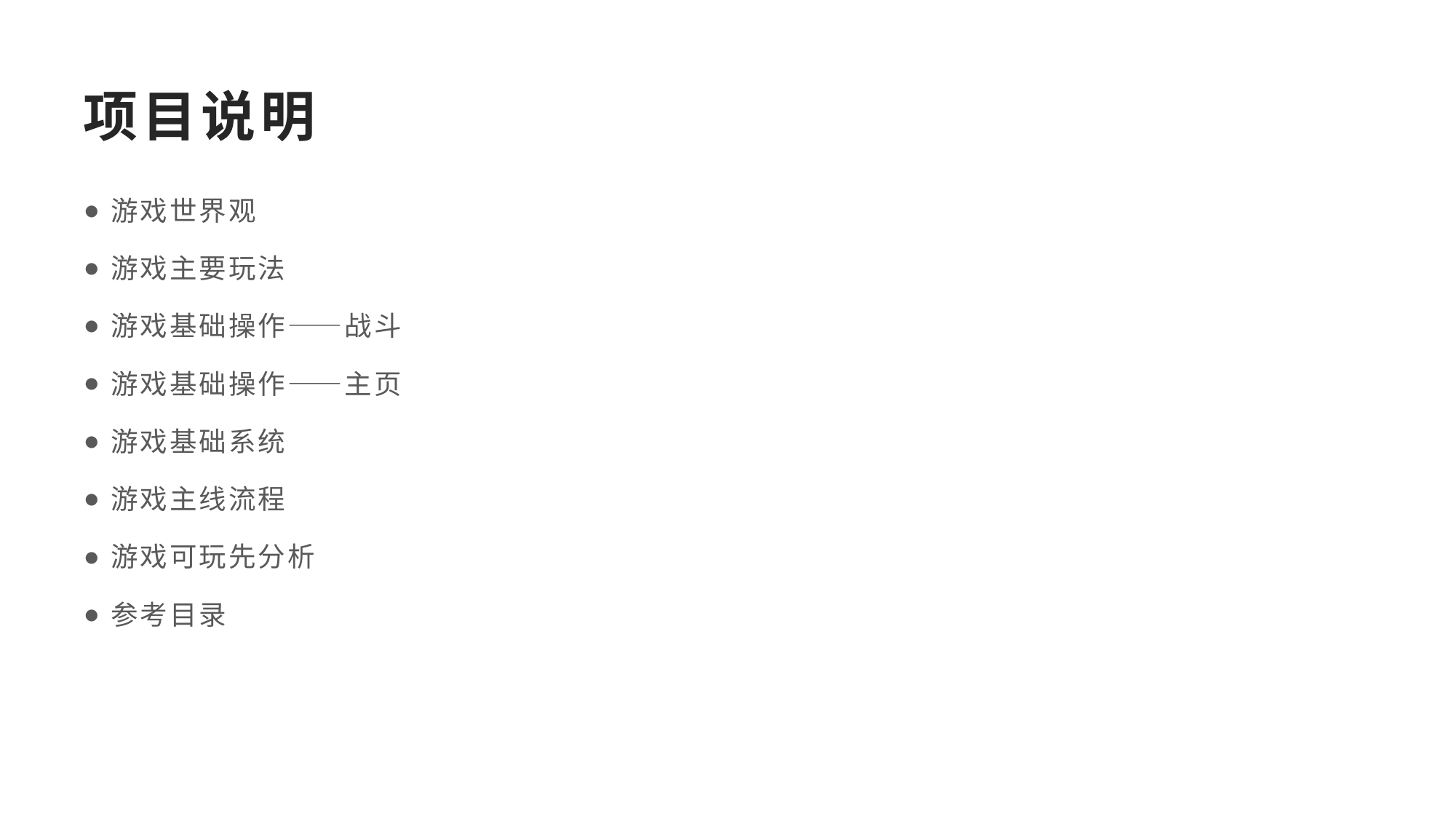

# 项目说明
游戏世界观
游戏主要玩法
游戏基础操作——战斗
游戏基础操作——主页
游戏基础系统
游戏主线流程
游戏可玩先分析
参考目录